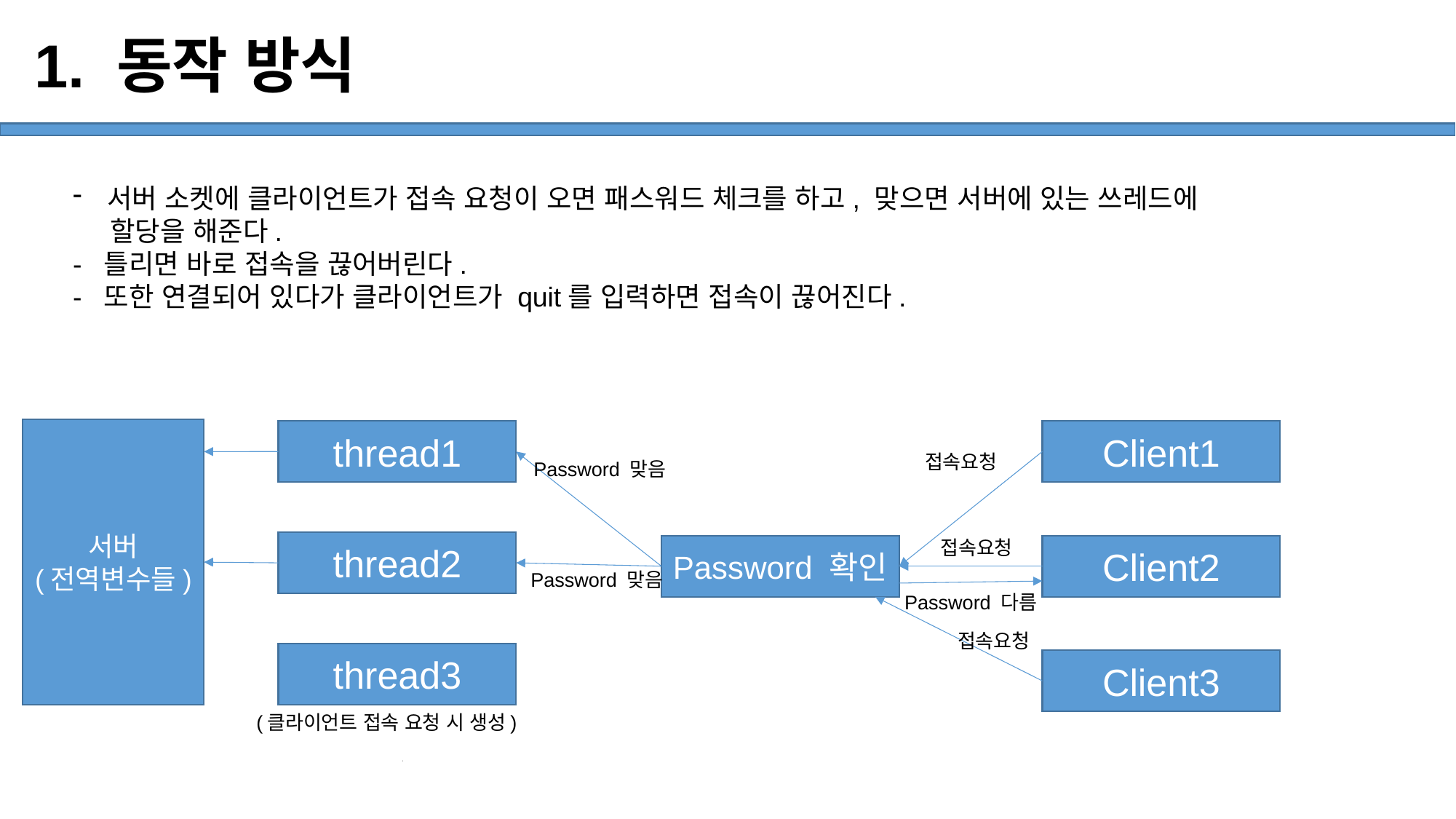

1. 동작 방식

서버 소켓에 클라이언트가 접속 요청이 오면 패스워드 체크를 하고, 맞으면 서버에 있는 쓰레드에
    할당을 해준다.
-  틀리면 바로 접속을 끊어버린다.
-  또한 연결되어 있다가 클라이언트가 quit를 입력하면 접속이 끊어진다.

서버
(전역변수들)
thread1
Client1
접속요청
Password 맞음
접속요청
thread2
Password 확인
Client2
Password 맞음
Password 다름
접속요청
thread3
Client3
(클라이언트 접속 요청 시 생성)
3